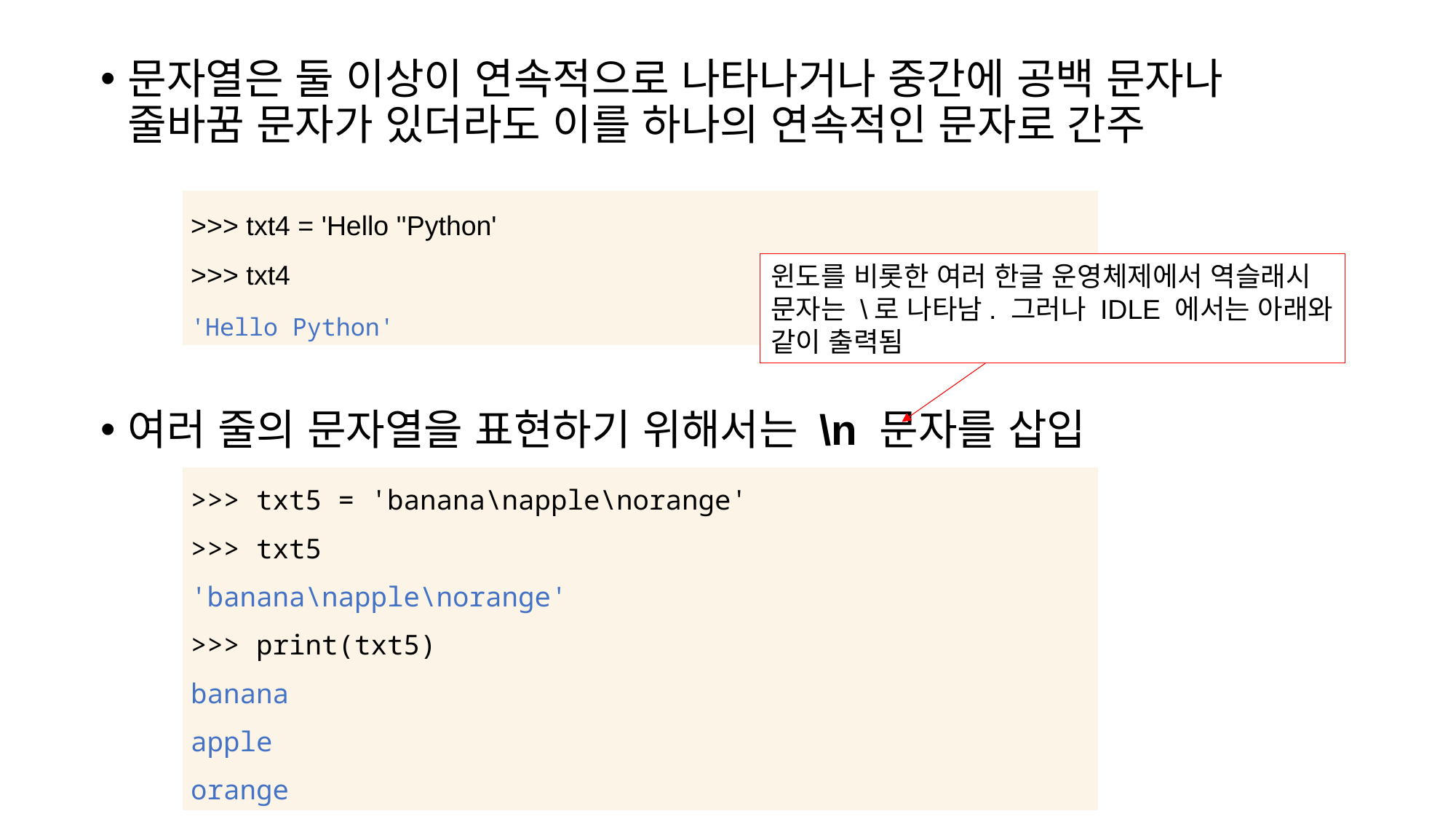

문자열은 둘 이상이 연속적으로 나타나거나 중간에 공백 문자나 줄바꿈 문자가 있더라도 이를 하나의 연속적인 문자로 간주

여러 줄의 문자열을 표현하기 위해서는 \n 문자를 삽입

| >>> txt4 = 'Hello ''Python' >>> txt4 'Hello Python' |
| --- |
윈도를 비롯한 여러 한글 운영체제에서 역슬래시 문자는 \로 나타남. 그러나 IDLE 에서는 아래와 같이 출력됨
| >>> txt5 = 'banana\napple\norange' >>> txt5 'banana\napple\norange' >>> print(txt5) banana apple orange |
| --- |